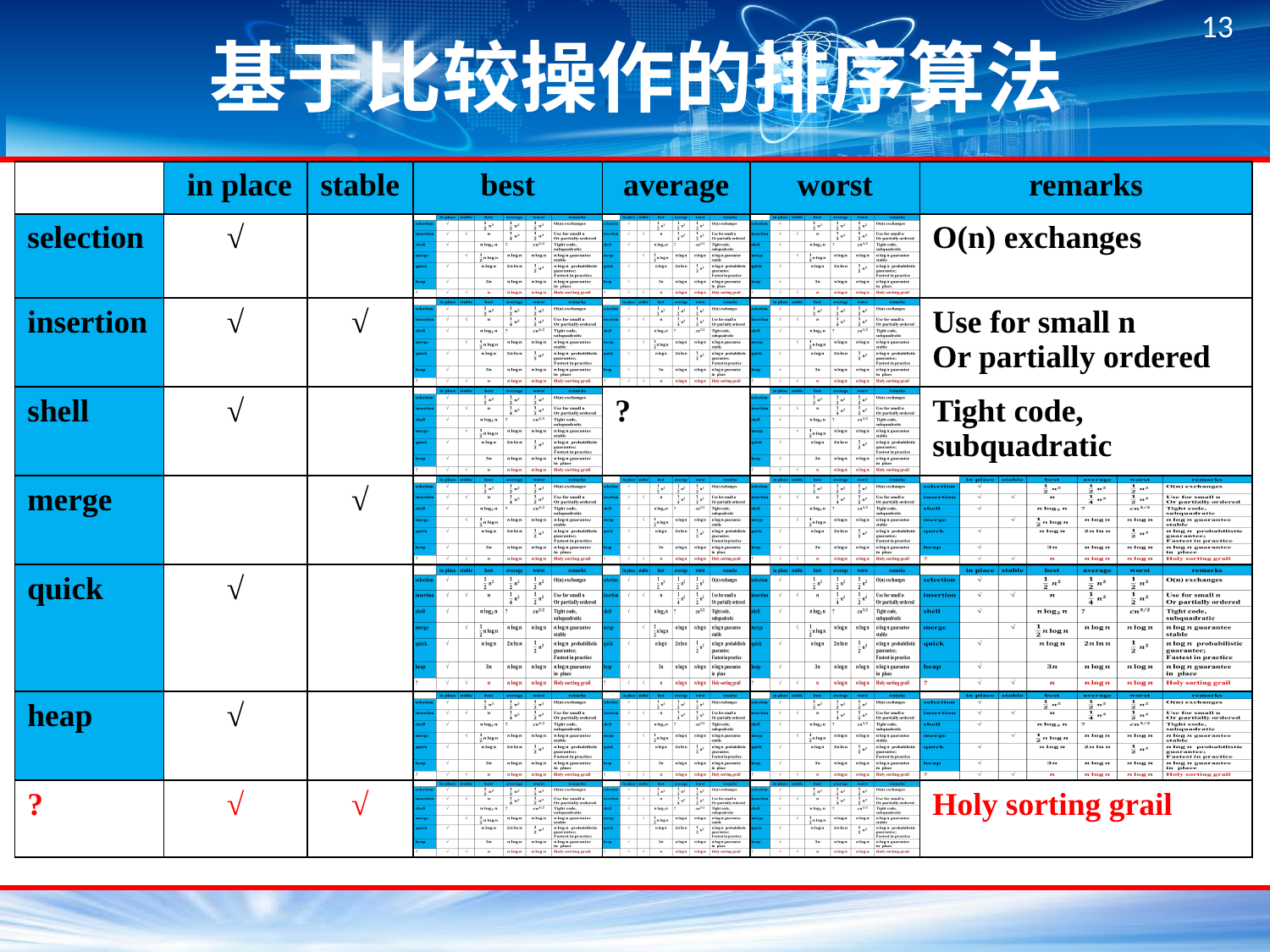

# 基于比较操作的排序算法
|  | in place | stable | best | average | worst | remarks |
| --- | --- | --- | --- | --- | --- | --- |
| selection | √ |  |  |  |  | O(n) exchanges |
| insertion | √ | √ |  |  |  | Use for small n Or partially ordered |
| shell | √ |  |  | ? |  | Tight code, subquadratic |
| merge |  | √ |  |  |  |  |
| quick | √ |  |  |  |  |  |
| heap | √ |  |  |  |  |  |
| ? | √ | √ |  |  |  | Holy sorting grail |